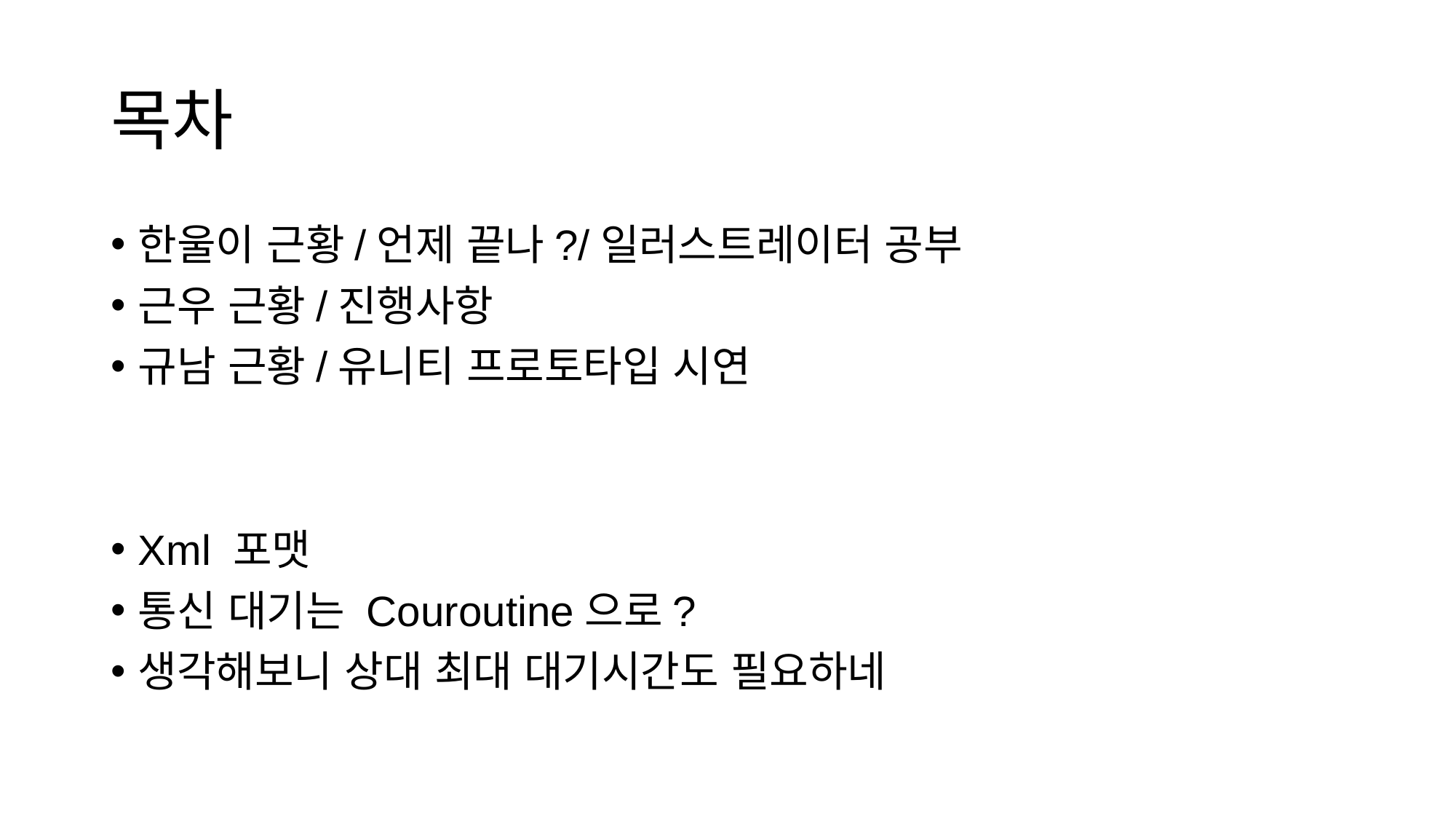

# 목차
한울이 근황/언제 끝나?/일러스트레이터 공부
근우 근황/진행사항
규남 근황/유니티 프로토타입 시연

Xml 포맷
통신 대기는 Couroutine으로?
생각해보니 상대 최대 대기시간도 필요하네